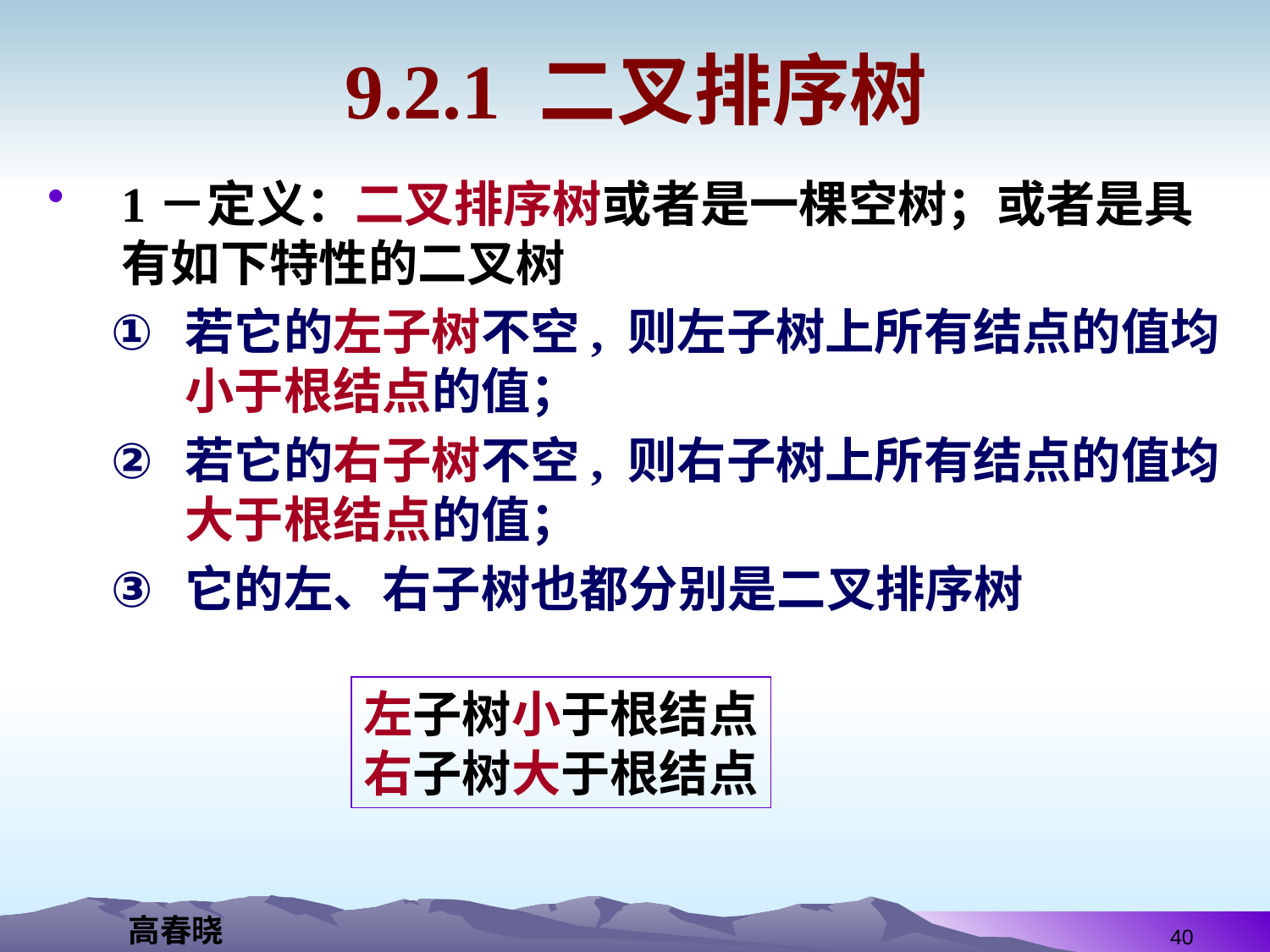

# 9.2.1 二叉排序树
1－定义：二叉排序树或者是一棵空树；或者是具有如下特性的二叉树
若它的左子树不空, 则左子树上所有结点的值均小于根结点的值；
若它的右子树不空, 则右子树上所有结点的值均大于根结点的值；
它的左、右子树也都分别是二叉排序树
左子树小于根结点
右子树大于根结点
40